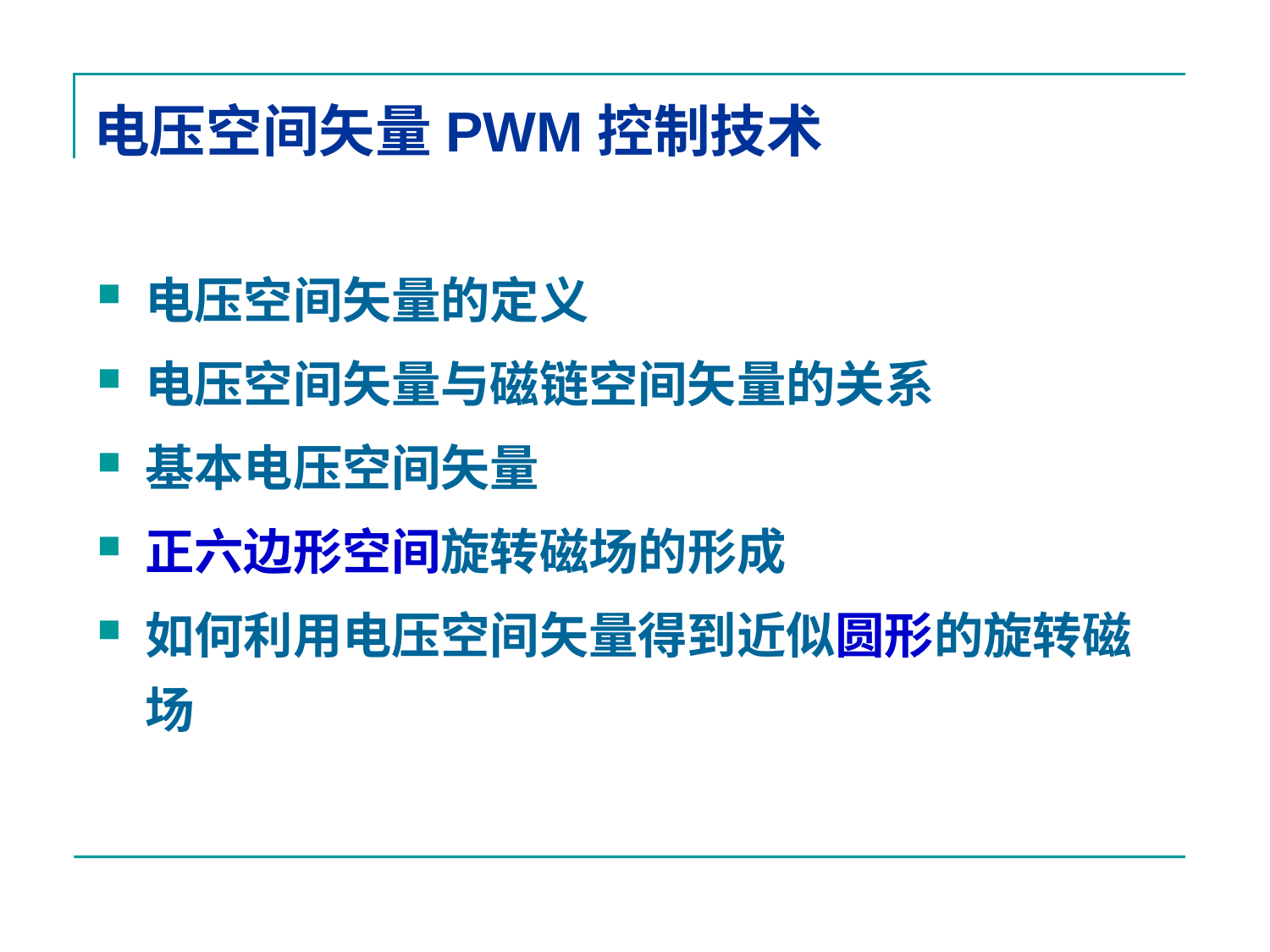

# 电压空间矢量PWM控制技术
电压空间矢量的定义
电压空间矢量与磁链空间矢量的关系
基本电压空间矢量
正六边形空间旋转磁场的形成
如何利用电压空间矢量得到近似圆形的旋转磁场